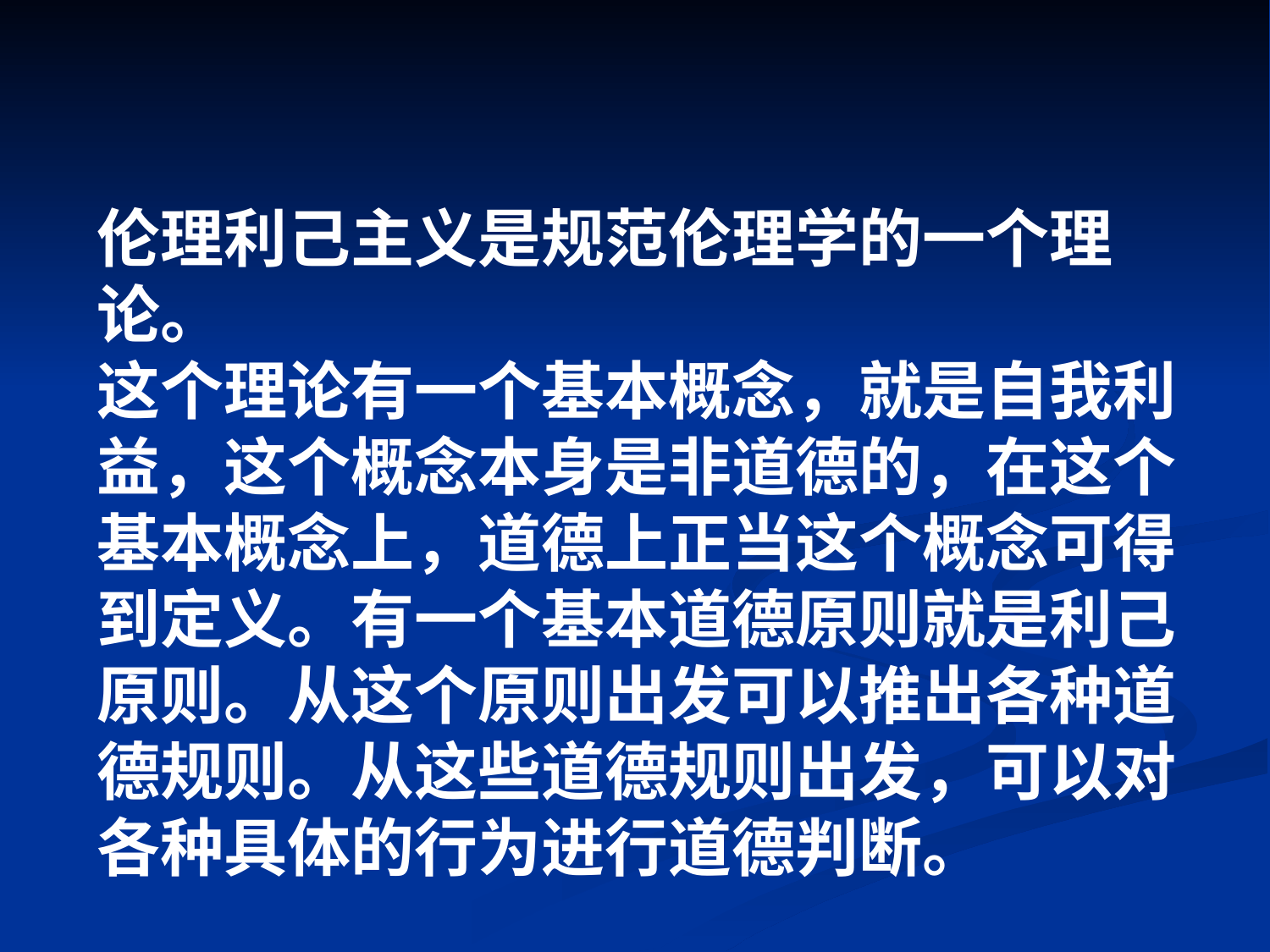

伦理利己主义是规范伦理学的一个理论。
这个理论有一个基本概念，就是自我利益，这个概念本身是非道德的，在这个基本概念上，道德上正当这个概念可得到定义。有一个基本道德原则就是利己原则。从这个原则出发可以推出各种道德规则。从这些道德规则出发，可以对各种具体的行为进行道德判断。